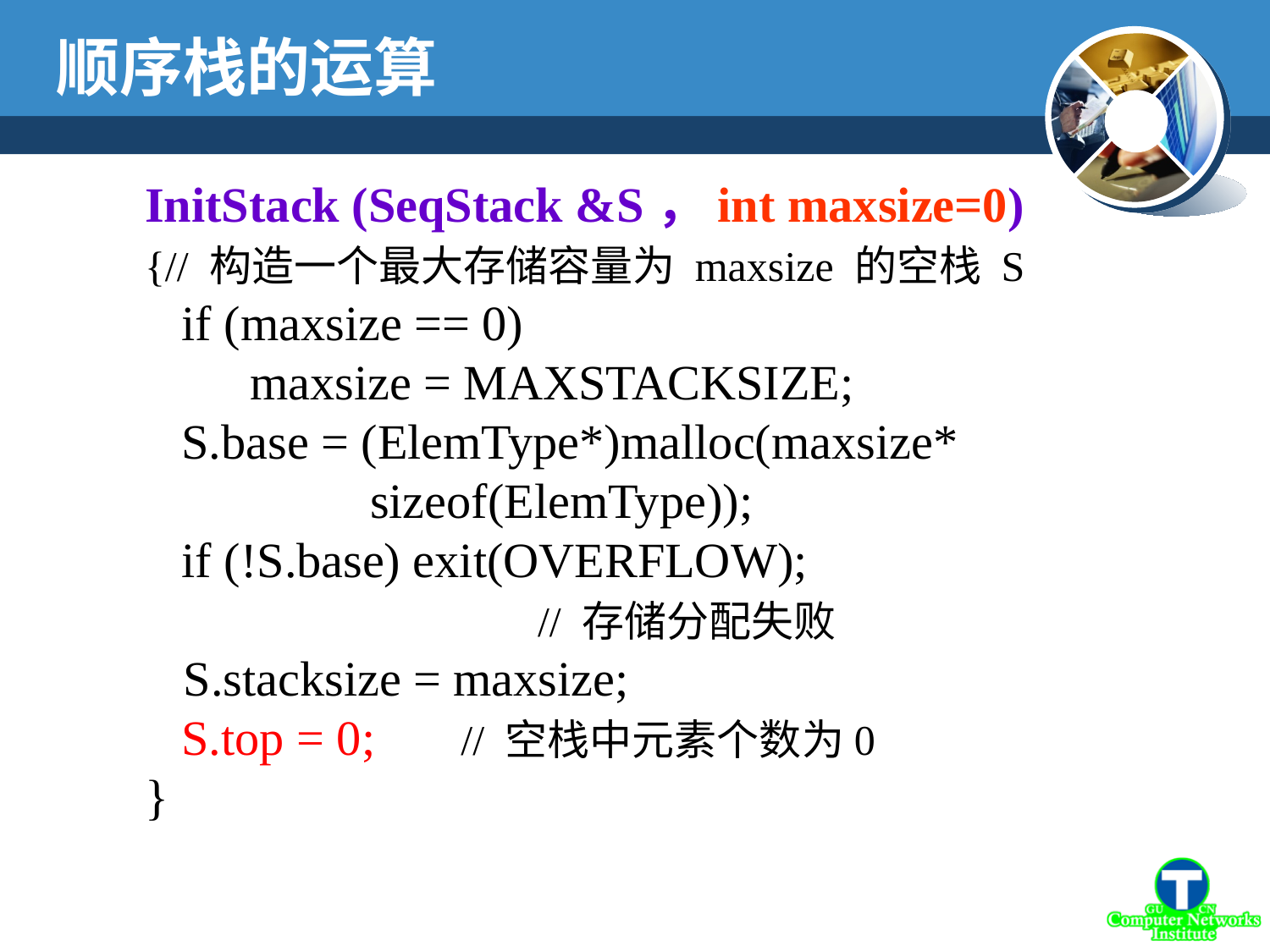

顺序栈的运算
InitStack (SeqStack &S，int maxsize=0)
{// 构造一个最大存储容量为 maxsize 的空栈 S
   if (maxsize == 0)
　    maxsize = MAXSTACKSIZE;
   S.base = (ElemType*)malloc(maxsize*
	        sizeof(ElemType));
   if (!S.base) exit(OVERFLOW);
                                // 存储分配失败
   S.stacksize = maxsize;
   S.top = 0; 　// 空栈中元素个数为0
}